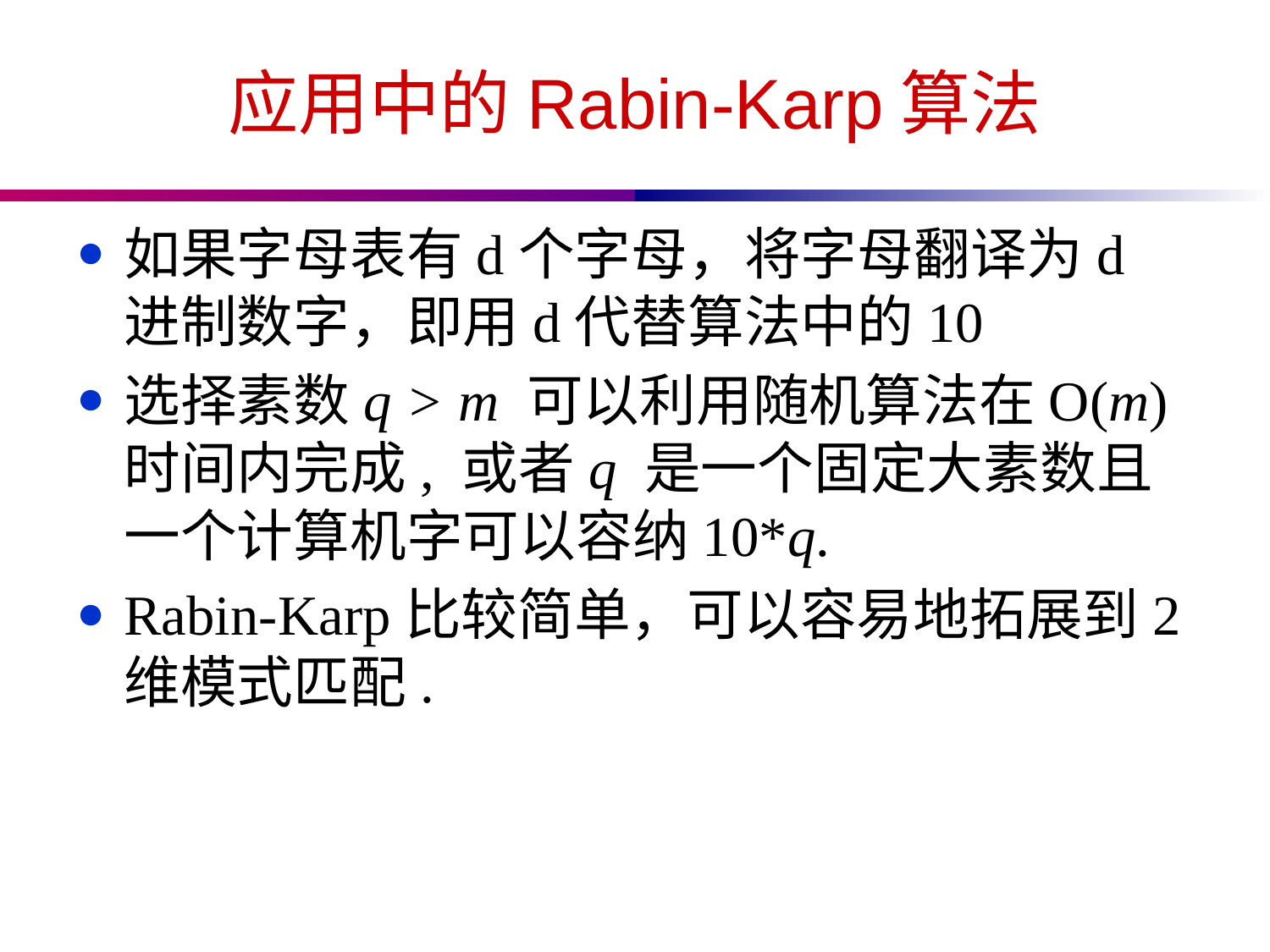

# 应用中的Rabin-Karp算法
如果字母表有d个字母，将字母翻译为d进制数字，即用d代替算法中的10
选择素数q > m 可以利用随机算法在O(m)时间内完成, 或者q 是一个固定大素数且一个计算机字可以容纳10*q.
Rabin-Karp比较简单，可以容易地拓展到2维模式匹配.